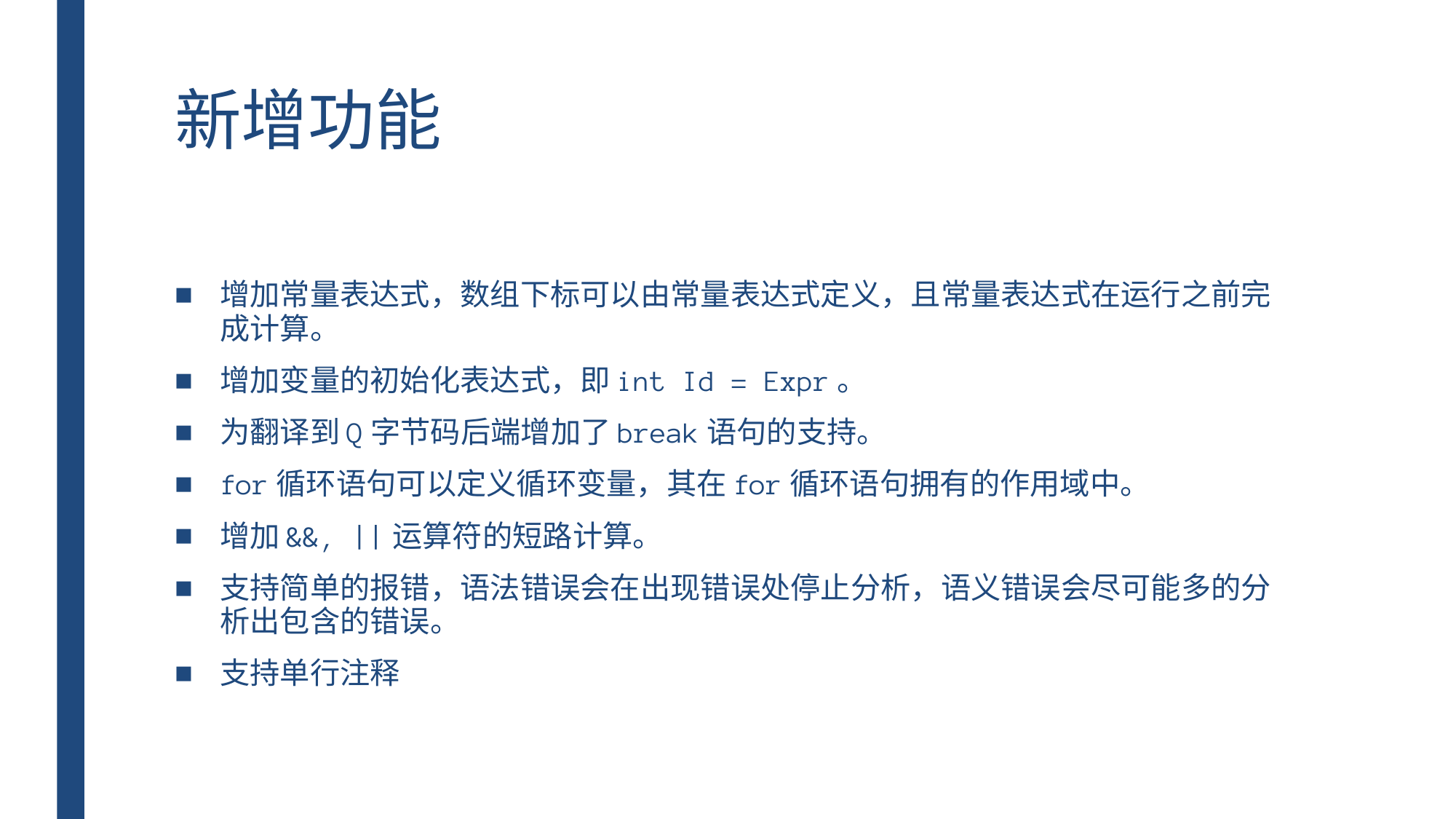

# 新增功能
增加常量表达式，数组下标可以由常量表达式定义，且常量表达式在运行之前完成计算。
增加变量的初始化表达式，即int Id = Expr。
为翻译到Q字节码后端增加了break语句的支持。
for循环语句可以定义循环变量，其在for循环语句拥有的作用域中。
增加&&, ||运算符的短路计算。
支持简单的报错，语法错误会在出现错误处停止分析，语义错误会尽可能多的分析出包含的错误。
支持单行注释